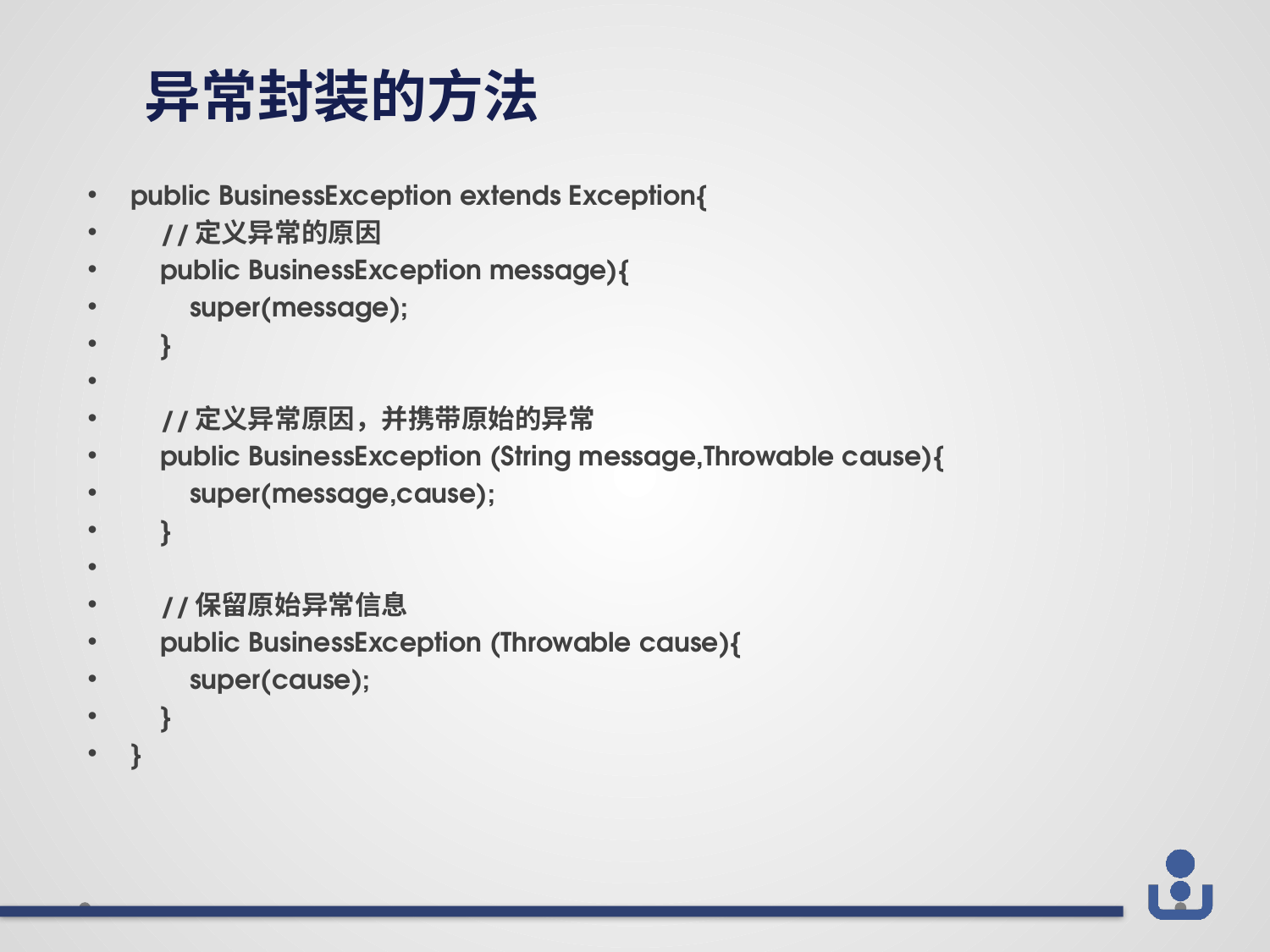

# 异常封装的方法
public BusinessException extends Exception{
    //定义异常的原因
    public BusinessException message){
        super(message);
    }

    //定义异常原因，并携带原始的异常
    public BusinessException (String message,Throwable cause){
        super(message,cause);
    }

    //保留原始异常信息
    public BusinessException (Throwable cause){
        super(cause);
    }
}